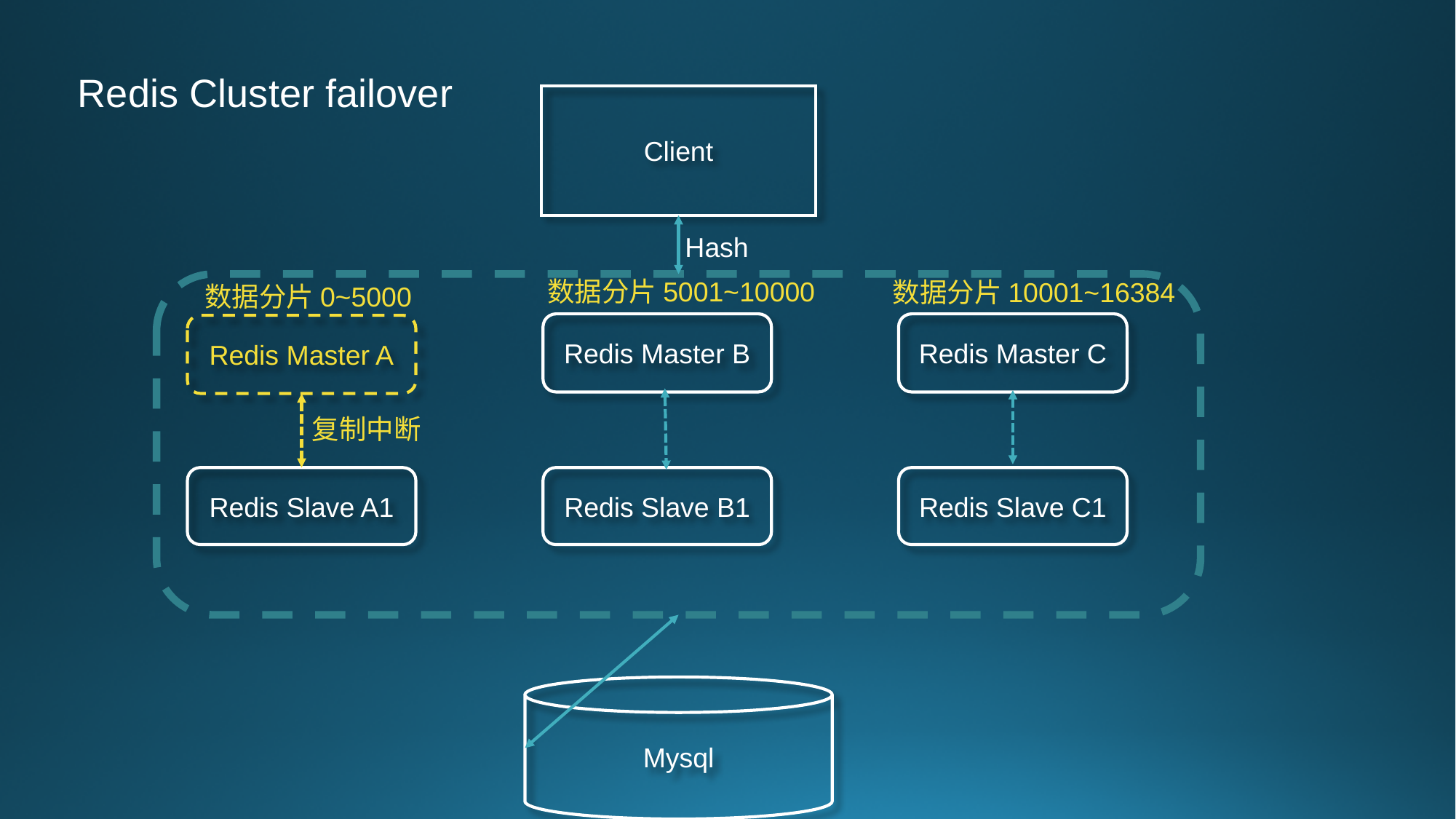

Redis Cluster failover
Client
Hash
数据分片5001~10000
数据分片10001~16384

数据分片0~5000
Redis Master B
Redis Master C
Redis Master A
复制中断
Redis Slave A1
Redis Slave B1
Redis Slave C1
Mysql